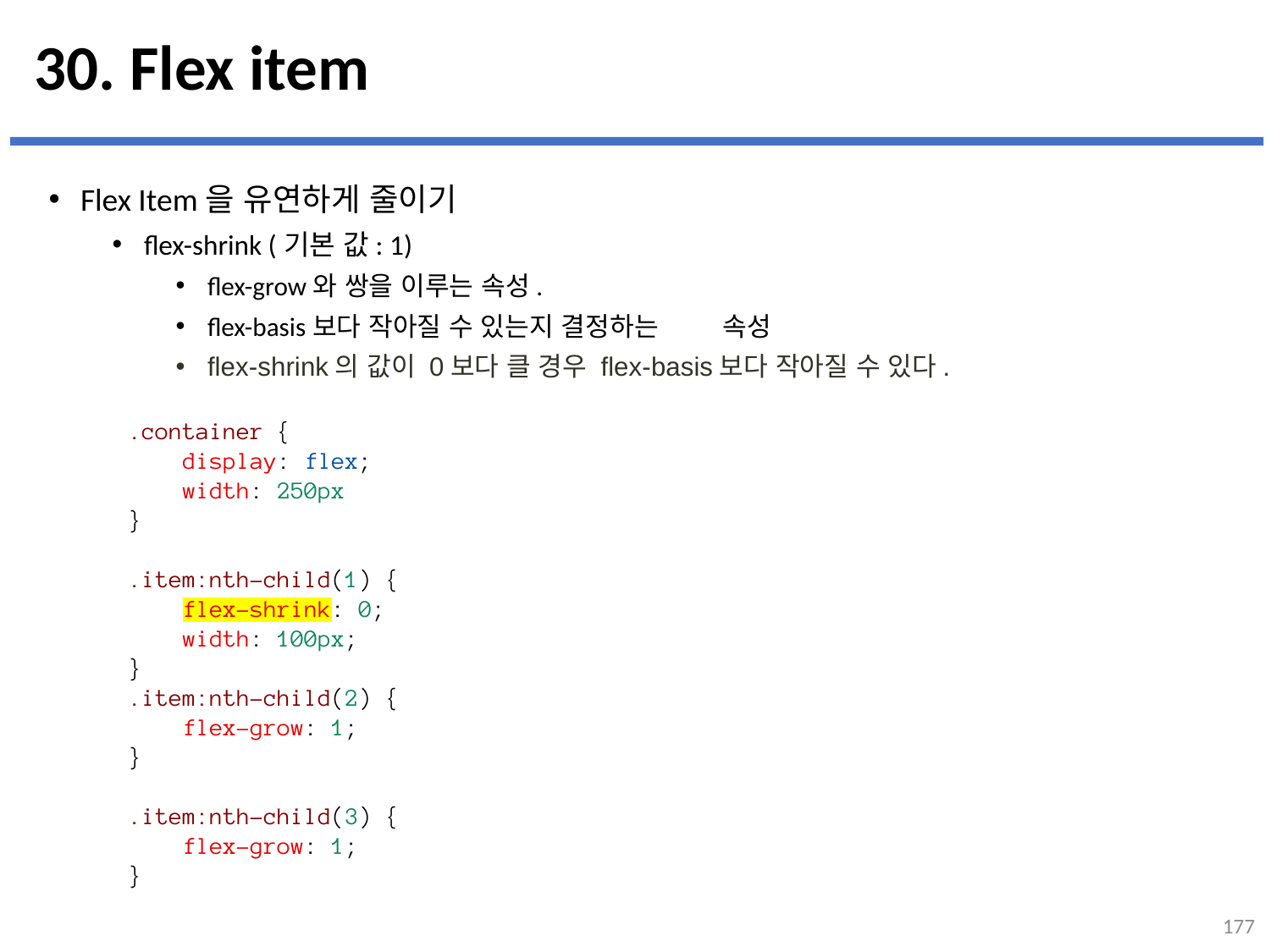

# 30. Flex item
Flex Item을 유연하게 줄이기
flex-shrink (기본 값: 1)
flex-grow와 쌍을 이루는 속성.
flex-basis보다 작아질 수 있는지 결정하는	 속성
flex-shrink의 값이 0보다 클 경우 flex-basis보다 작아질 수 있다.
.container {
    display: flex;
    width: 250px
}
.item:nth-child(1) {
    flex-shrink: 0;
    width: 100px;
}
.item:nth-child(2) {
    flex-grow: 1;
}
.item:nth-child(3) {
    flex-grow: 1;
}
177